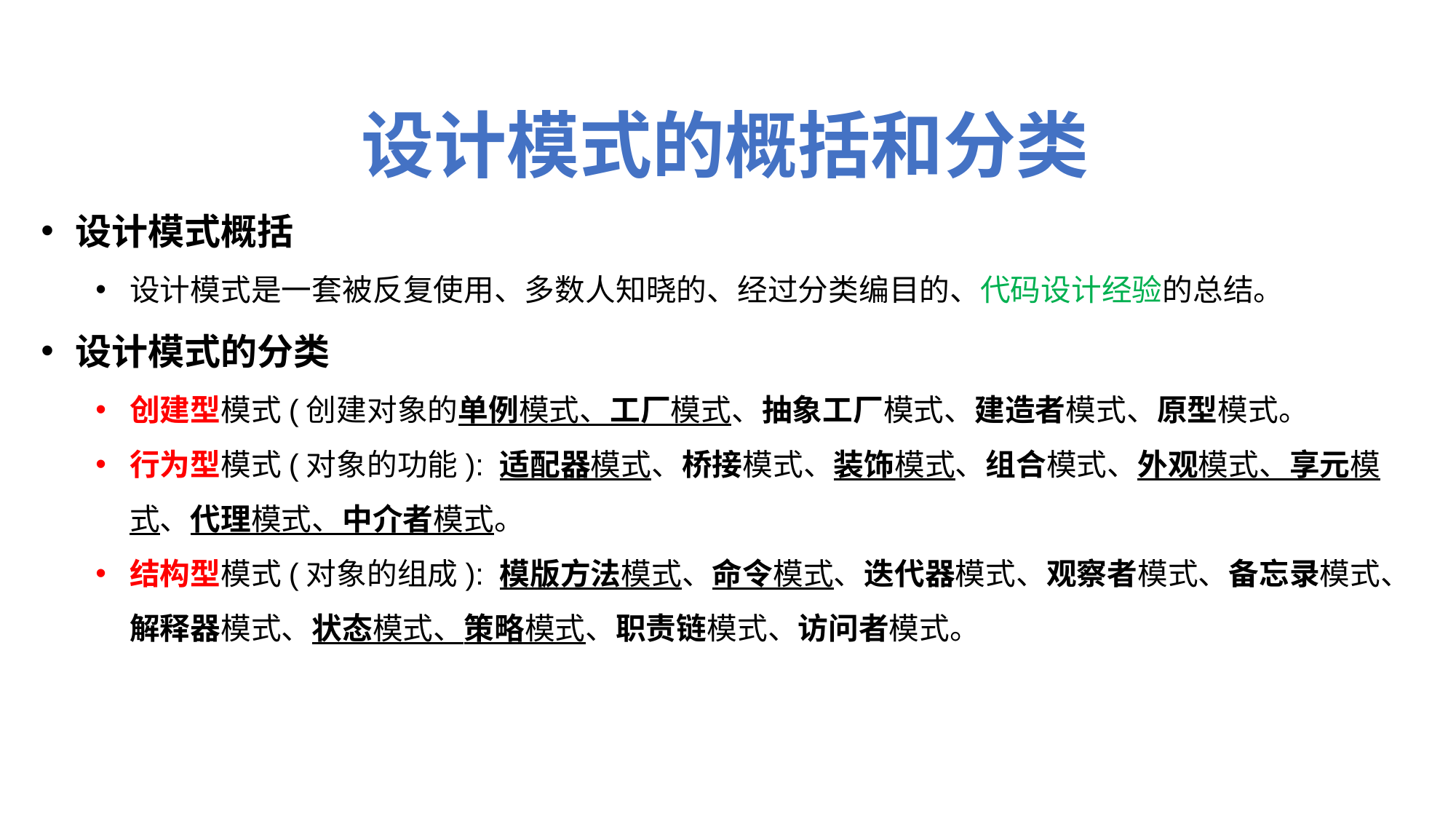

设计模式的概括和分类
设计模式概括
设计模式是一套被反复使用、多数人知晓的、经过分类编目的、代码设计经验的总结。
设计模式的分类
创建型模式(创建对象的单例模式、工厂模式、抽象工厂模式、建造者模式、原型模式。
行为型模式(对象的功能): 适配器模式、桥接模式、装饰模式、组合模式、外观模式、享元模式、代理模式、中介者模式。
结构型模式(对象的组成): 模版方法模式、命令模式、迭代器模式、观察者模式、备忘录模式、解释器模式、状态模式、策略模式、职责链模式、访问者模式。